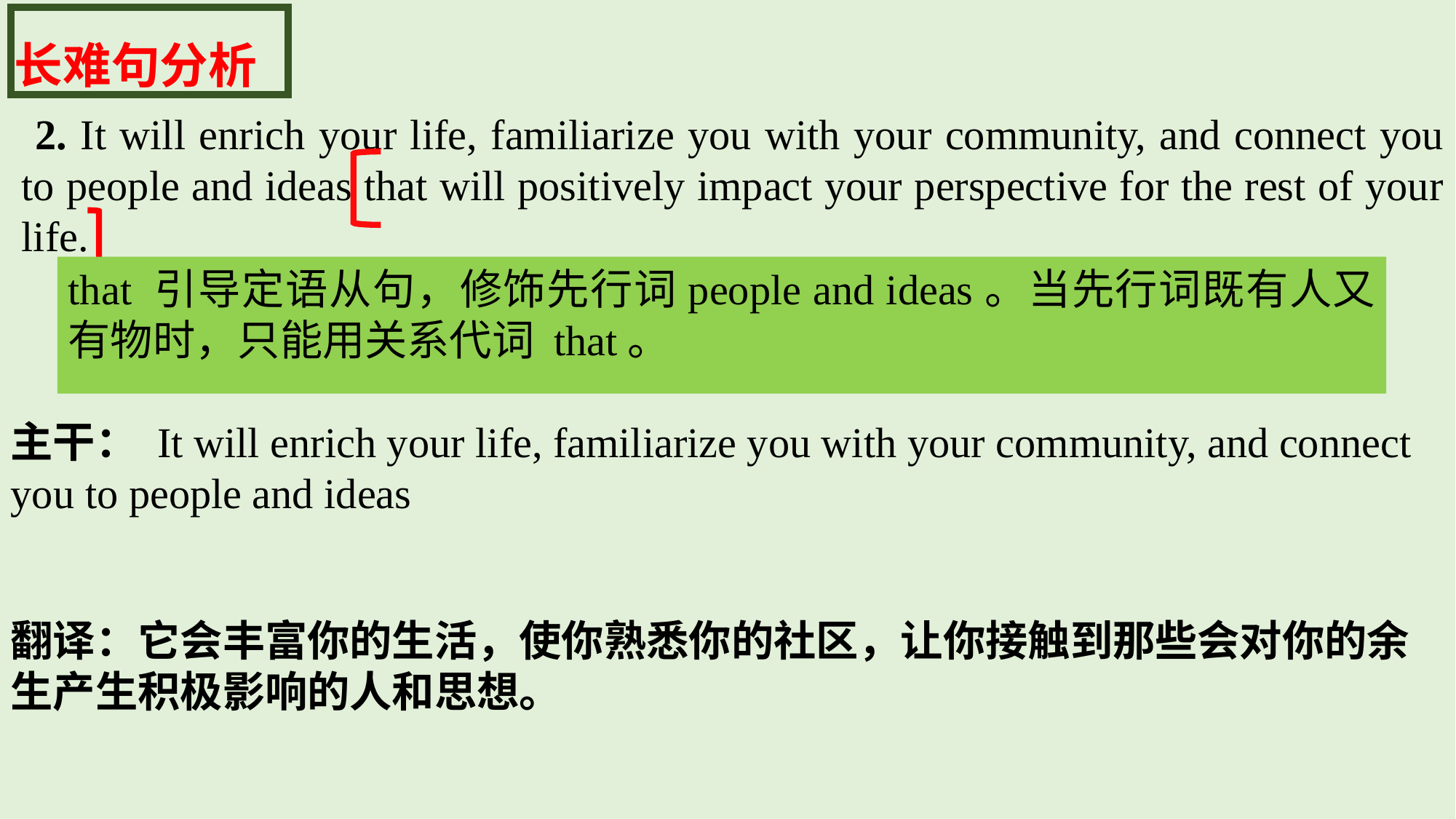

长难句分析

 2. It will enrich your life, familiarize you with your community, and connect you to people and ideas that will positively impact your perspective for the rest of your life.

that 引导定语从句，修饰先行词people and ideas。当先行词既有人又有物时，只能用关系代词 that。
主干： It will enrich your life, familiarize you with your community, and connect you to people and ideas

翻译：它会丰富你的生活，使你熟悉你的社区，让你接触到那些会对你的余生产生积极影响的人和思想。